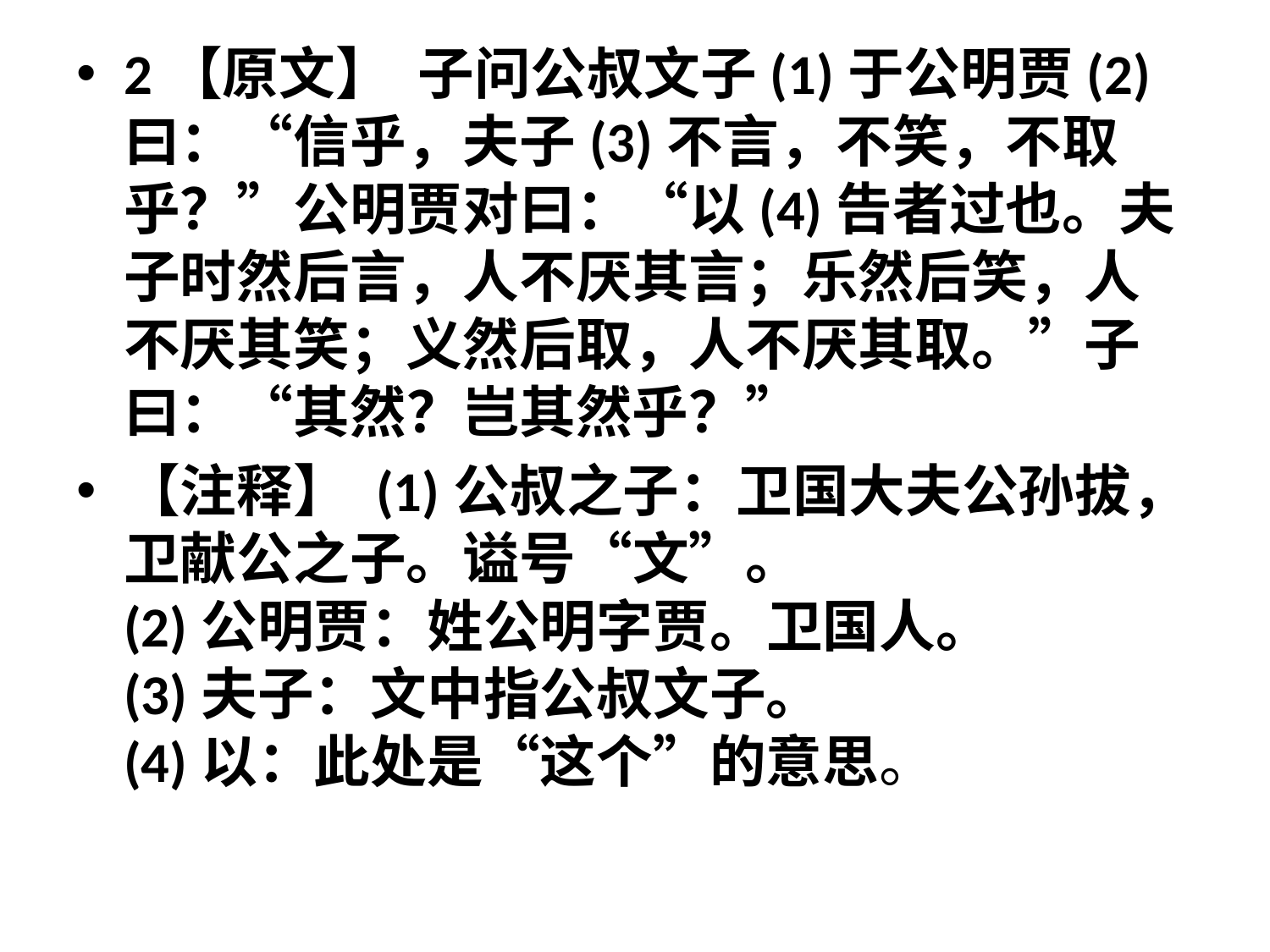

# 2【原文】  子问公叔文子(1)于公明贾(2)曰：“信乎，夫子(3)不言，不笑，不取乎？”公明贾对曰：“以(4)告者过也。夫子时然后言，人不厌其言；乐然后笑，人不厌其笑；义然后取，人不厌其取。”子曰：“其然？岂其然乎？”
【注释】 (1)公叔之子：卫国大夫公孙拔，卫献公之子。谥号“文”。 
(2)公明贾：姓公明字贾。卫国人。 
(3)夫子：文中指公叔文子。 
(4)以：此处是“这个”的意思。